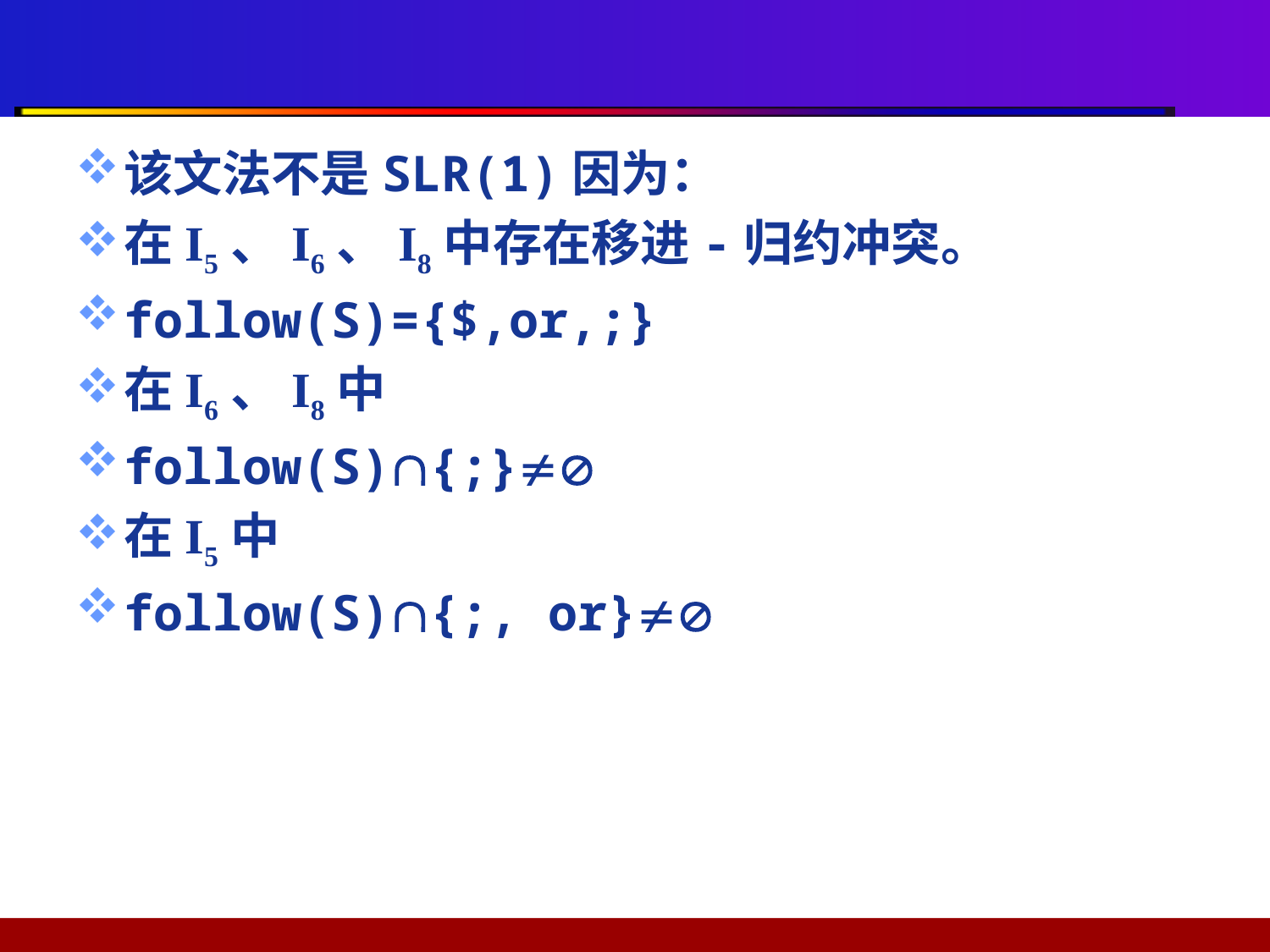

#
该文法不是SLR(1)因为：
在I5、I6、I8中存在移进-归约冲突。
follow(S)={$,or,;}
在I6、I8中
follow(S)∩{;}≠∅
在I5中
follow(S)∩{;, or}≠∅